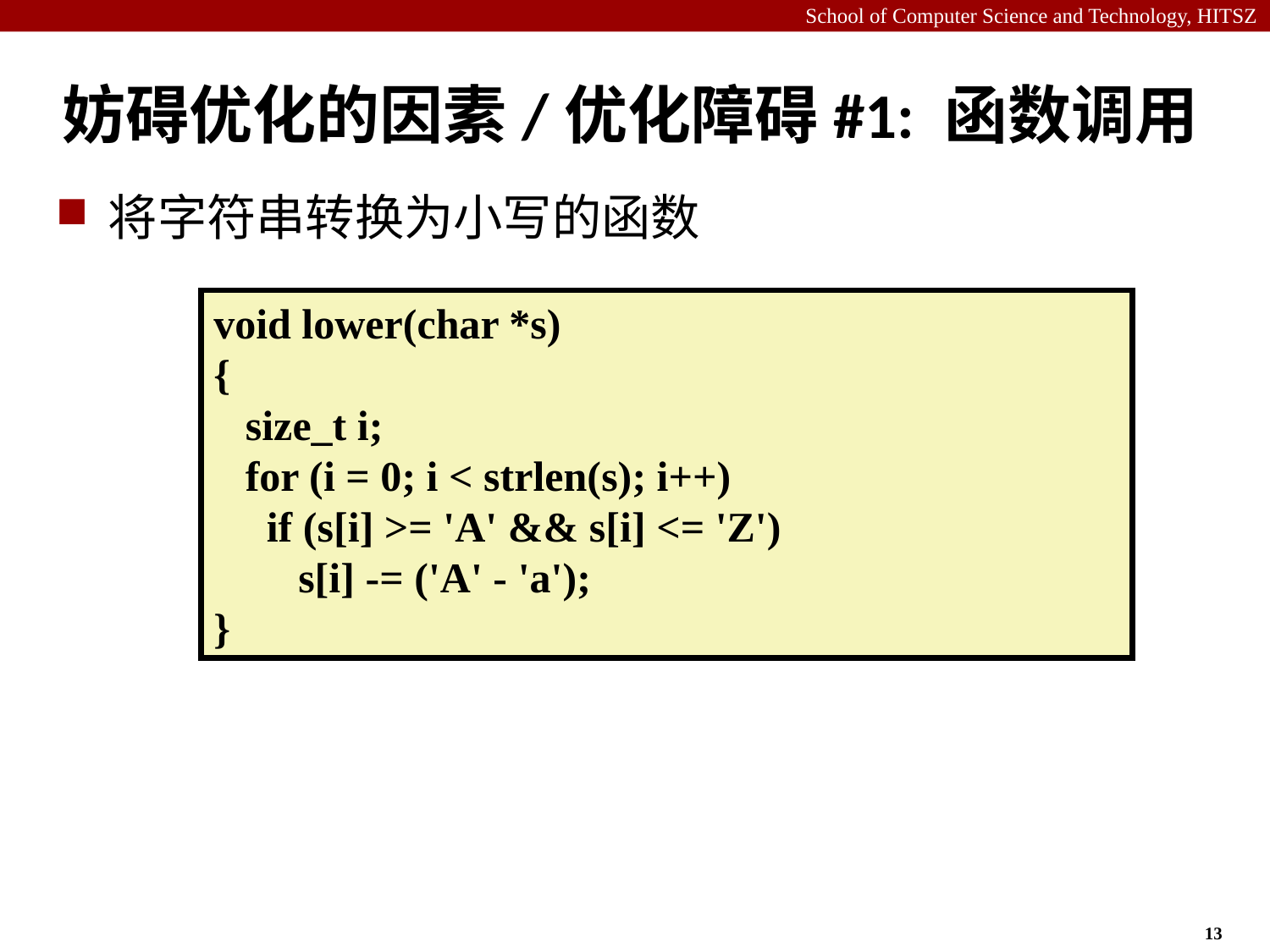

# 妨碍优化的因素/优化障碍#1: 函数调用
将字符串转换为小写的函数
void lower(char *s)
{
   size_t i;
   for (i = 0; i < strlen(s); i++)
     if (s[i] >= 'A' && s[i] <= 'Z')
        s[i] -= ('A' - 'a');
}